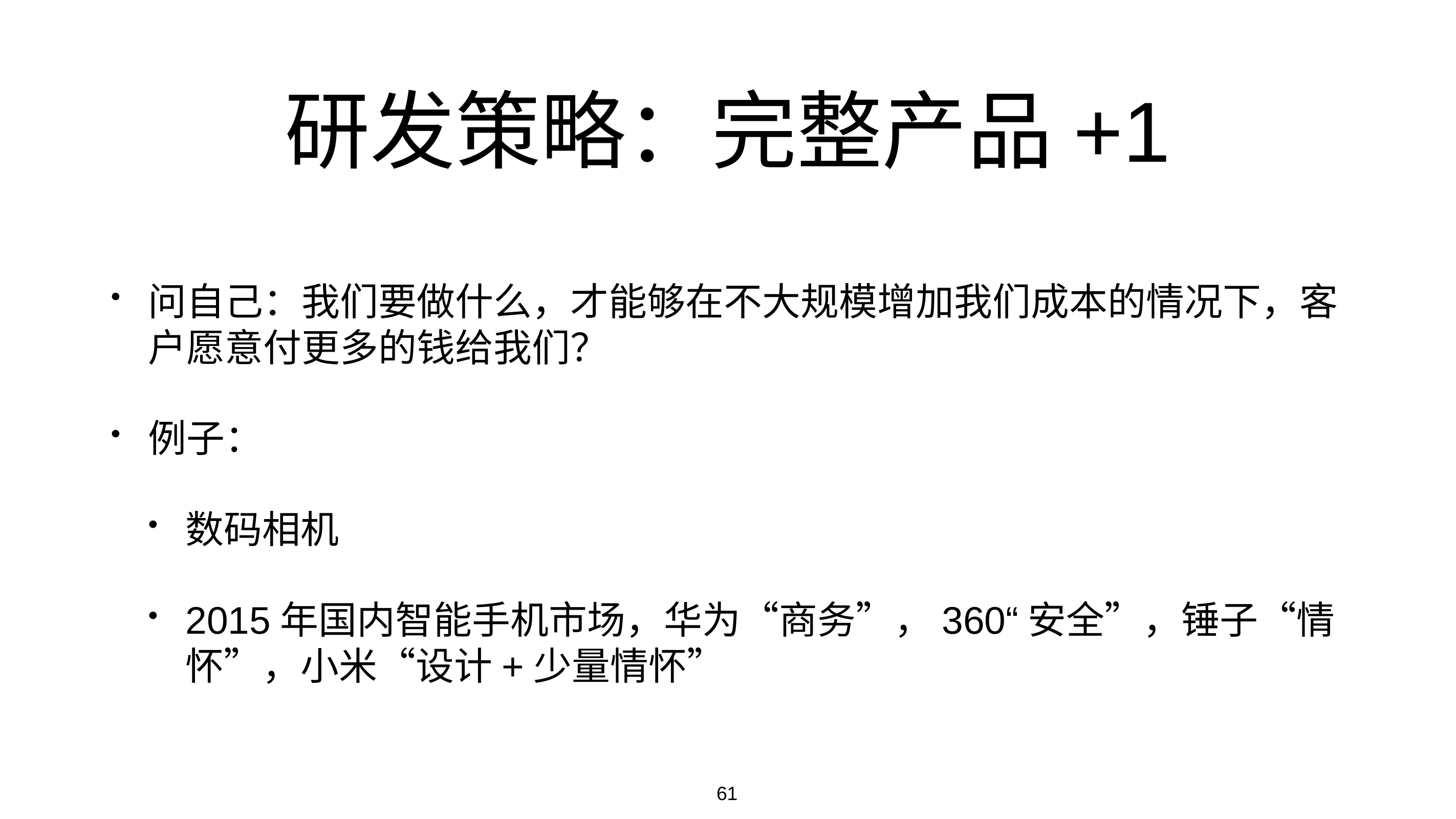

# 研发策略：完整产品+1
问自己：我们要做什么，才能够在不大规模增加我们成本的情况下，客户愿意付更多的钱给我们？
例子：
数码相机
2015年国内智能手机市场，华为“商务”，360“安全”，锤子“情怀”，小米“设计+少量情怀”
61